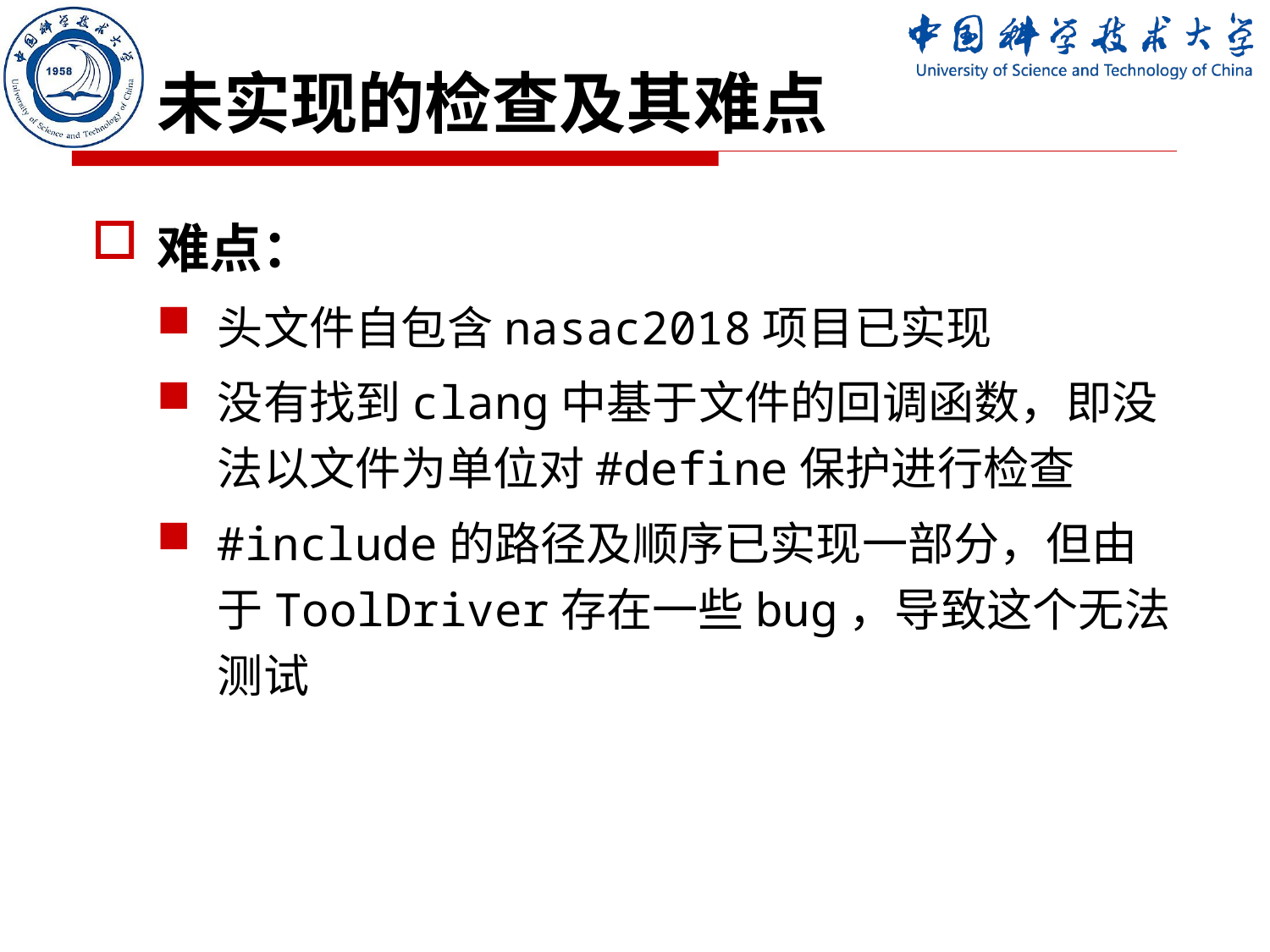

# 未实现的检查及其难点
难点：
头文件自包含nasac2018项目已实现
没有找到clang中基于文件的回调函数，即没法以文件为单位对#define保护进行检查
#include的路径及顺序已实现一部分，但由于ToolDriver存在一些bug，导致这个无法测试

52